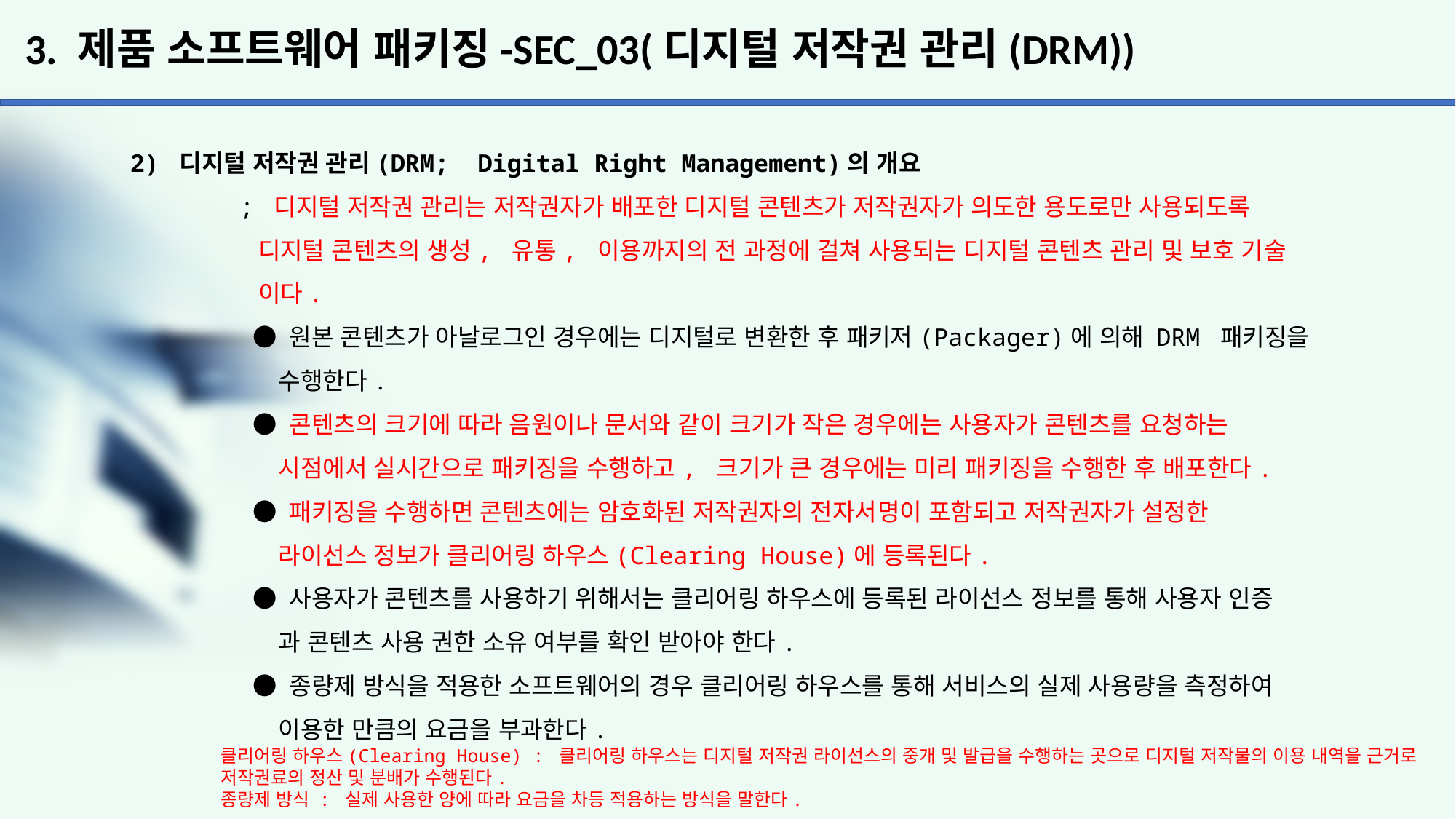

# 3. 제품 소프트웨어 패키징-SEC_03(디지털 저작권 관리(DRM))
2) 디지털 저작권 관리(DRM;  Digital Right Management)의 개요
	; 디지털 저작권 관리는 저작권자가 배포한 디지털 콘텐츠가 저작권자가 의도한 용도로만 사용되도록
	  디지털 콘텐츠의 생성, 유통, 이용까지의 전 과정에 걸쳐 사용되는 디지털 콘텐츠 관리 및 보호 기술
	  이다.
	  ● 원본 콘텐츠가 아날로그인 경우에는 디지털로 변환한 후 패키저(Packager)에 의해 DRM 패키징을
	     수행한다.
	  ● 콘텐츠의 크기에 따라 음원이나 문서와 같이 크기가 작은 경우에는 사용자가 콘텐츠를 요청하는
	     시점에서 실시간으로 패키징을 수행하고, 크기가 큰 경우에는 미리 패키징을 수행한 후 배포한다.
	  ● 패키징을 수행하면 콘텐츠에는 암호화된 저작권자의 전자서명이 포함되고 저작권자가 설정한
	     라이선스 정보가 클리어링 하우스(Clearing House)에 등록된다.
	  ● 사용자가 콘텐츠를 사용하기 위해서는 클리어링 하우스에 등록된 라이선스 정보를 통해 사용자 인증
	     과 콘텐츠 사용 권한 소유 여부를 확인 받아야 한다.
	  ● 종량제 방식을 적용한 소프트웨어의 경우 클리어링 하우스를 통해 서비스의 실제 사용량을 측정하여
	     이용한 만큼의 요금을 부과한다.
클리어링 하우스(Clearing House) : 클리어링 하우스는 디지털 저작권 라이선스의 중개 및 발급을 수행하는 곳으로 디지털 저작물의 이용 내역을 근거로 저작권료의 정산 및 분배가 수행된다.
종량제 방식 : 실제 사용한 양에 따라 요금을 차등 적용하는 방식을 말한다.